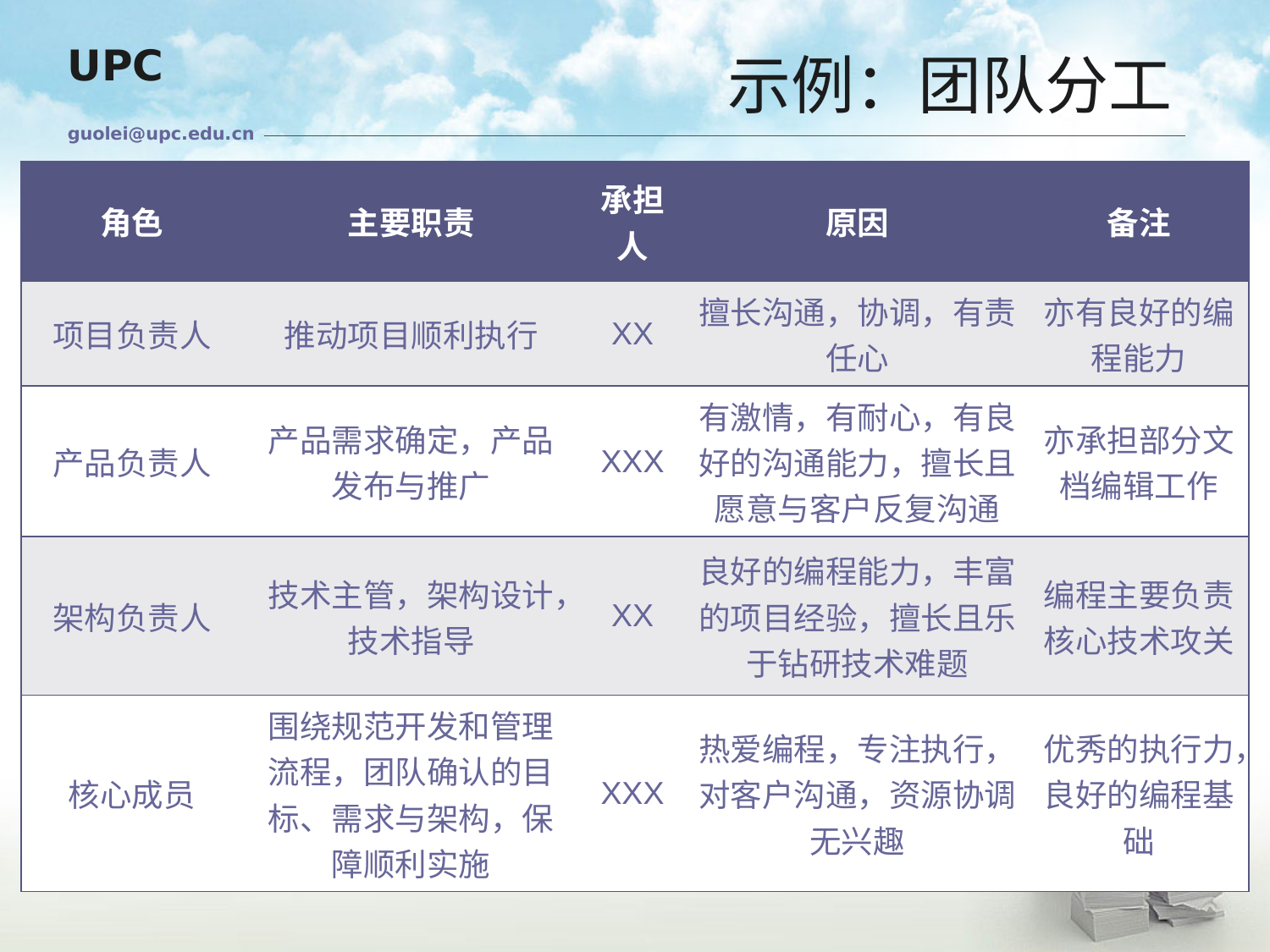

# 示例：团队分工
guolei@upc.edu.cn
| 角色 | 主要职责 | 承担人 | 原因 | 备注 |
| --- | --- | --- | --- | --- |
| 项目负责人 | 推动项目顺利执行 | XX | 擅长沟通，协调，有责任心 | 亦有良好的编程能力 |
| 产品负责人 | 产品需求确定，产品发布与推广 | XXX | 有激情，有耐心，有良好的沟通能力，擅长且愿意与客户反复沟通 | 亦承担部分文档编辑工作 |
| 架构负责人 | 技术主管，架构设计，技术指导 | XX | 良好的编程能力，丰富的项目经验，擅长且乐于钻研技术难题 | 编程主要负责核心技术攻关 |
| 核心成员 | 围绕规范开发和管理流程，团队确认的目标、需求与架构，保障顺利实施 | XXX | 热爱编程，专注执行，对客户沟通，资源协调无兴趣 | 优秀的执行力，良好的编程基础 |